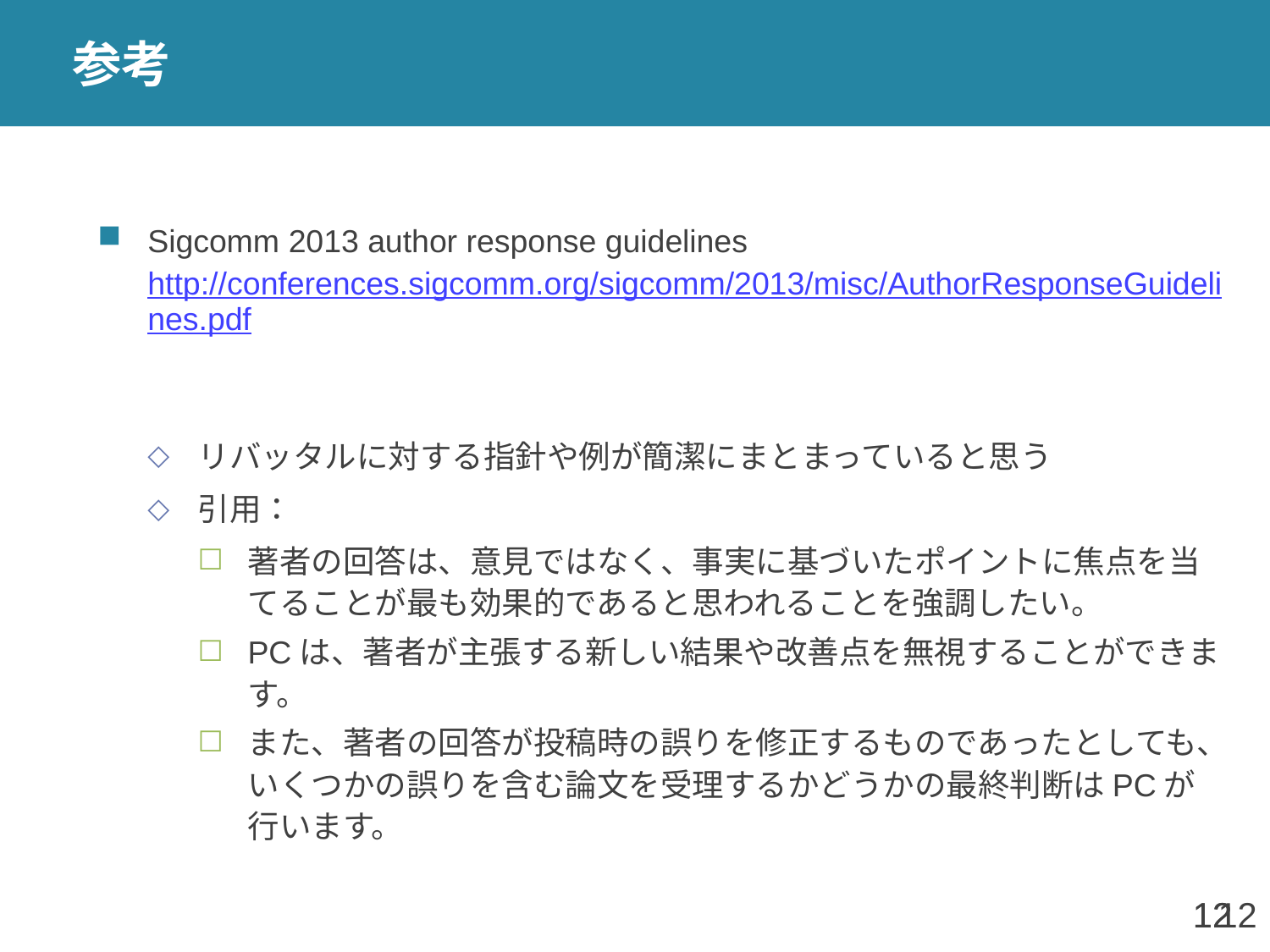

# 参考
Sigcomm 2013 author response guidelines
http://conferences.sigcomm.org/sigcomm/2013/misc/AuthorResponseGuidelines.pdf
リバッタルに対する指針や例が簡潔にまとまっていると思う
引用：
著者の回答は、意見ではなく、事実に基づいたポイントに焦点を当てることが最も効果的であると思われることを強調したい。
PCは、著者が主張する新しい結果や改善点を無視することができます。
また、著者の回答が投稿時の誤りを修正するものであったとしても、いくつかの誤りを含む論文を受理するかどうかの最終判断はPCが行います。
12